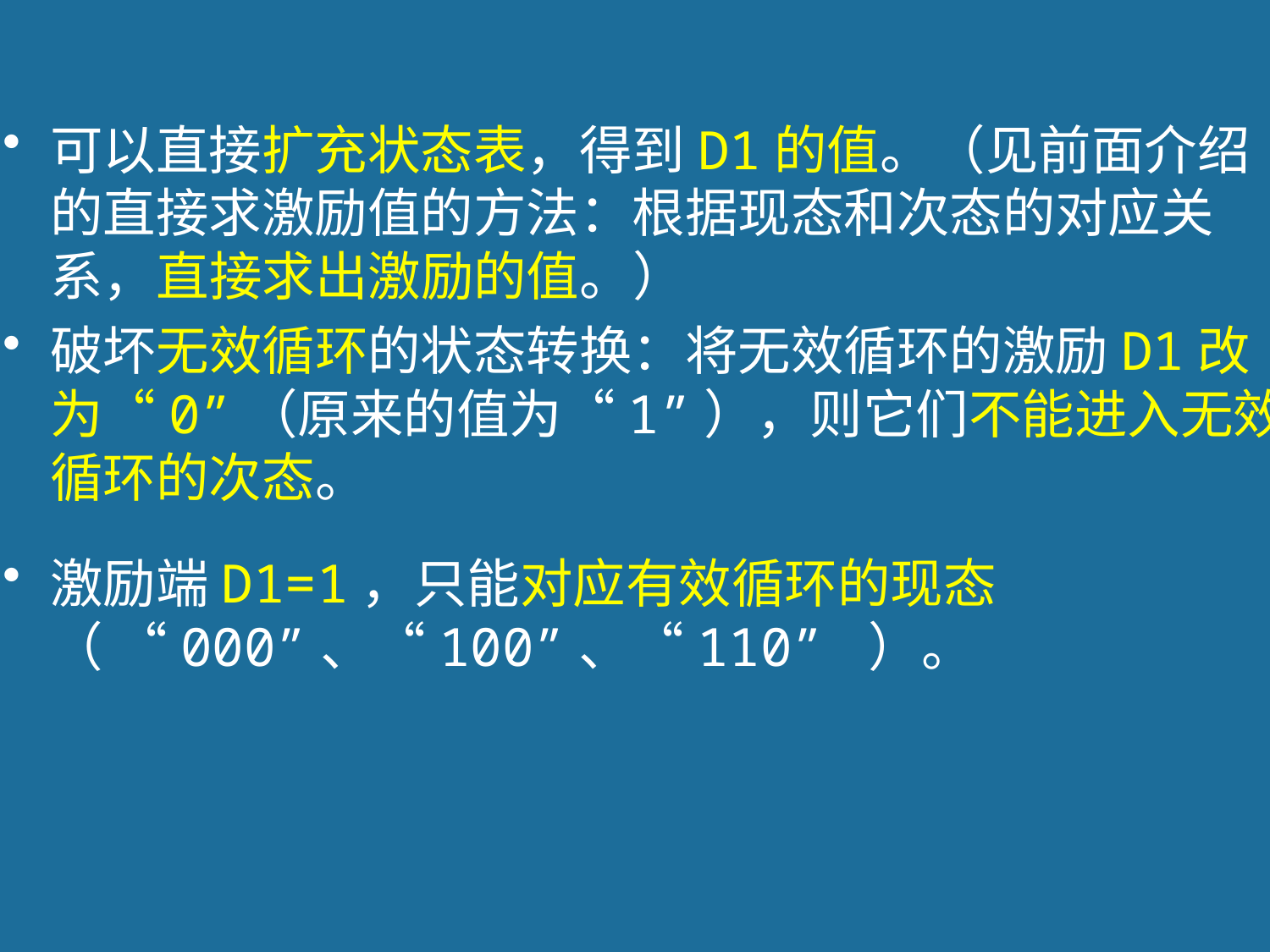

可以直接扩充状态表，得到D1的值。（见前面介绍的直接求激励值的方法：根据现态和次态的对应关系，直接求出激励的值。）
破坏无效循环的状态转换：将无效循环的激励D1改为“0”（原来的值为“1”），则它们不能进入无效循环的次态。
激励端D1=1，只能对应有效循环的现态（ “000”、“100”、“110” ）。
179